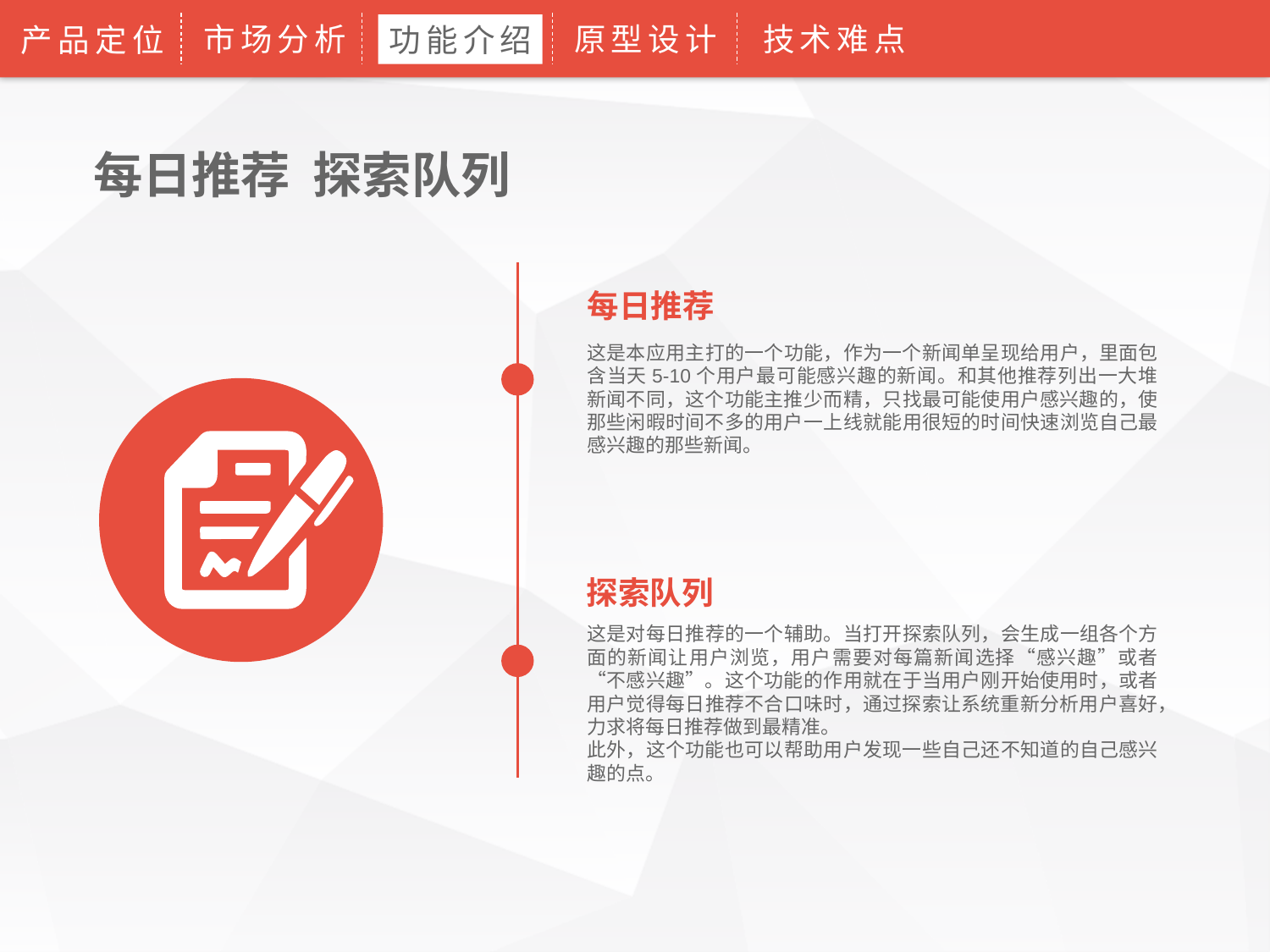

市场分析
原型设计
技术难点
功能介绍
产品定位

每日推荐  探索队列

每日推荐
这是本应用主打的一个功能，作为一个新闻单呈现给用户，里面包含当天5-10个用户最可能感兴趣的新闻。和其他推荐列出一大堆新闻不同，这个功能主推少而精，只找最可能使用户感兴趣的，使那些闲暇时间不多的用户一上线就能用很短的时间快速浏览自己最感兴趣的那些新闻。

探索队列
这是对每日推荐的一个辅助。当打开探索队列，会生成一组各个方面的新闻让用户浏览，用户需要对每篇新闻选择“感兴趣”或者“不感兴趣”。这个功能的作用就在于当用户刚开始使用时，或者用户觉得每日推荐不合口味时，通过探索让系统重新分析用户喜好，力求将每日推荐做到最精准。
此外，这个功能也可以帮助用户发现一些自己还不知道的自己感兴趣的点。